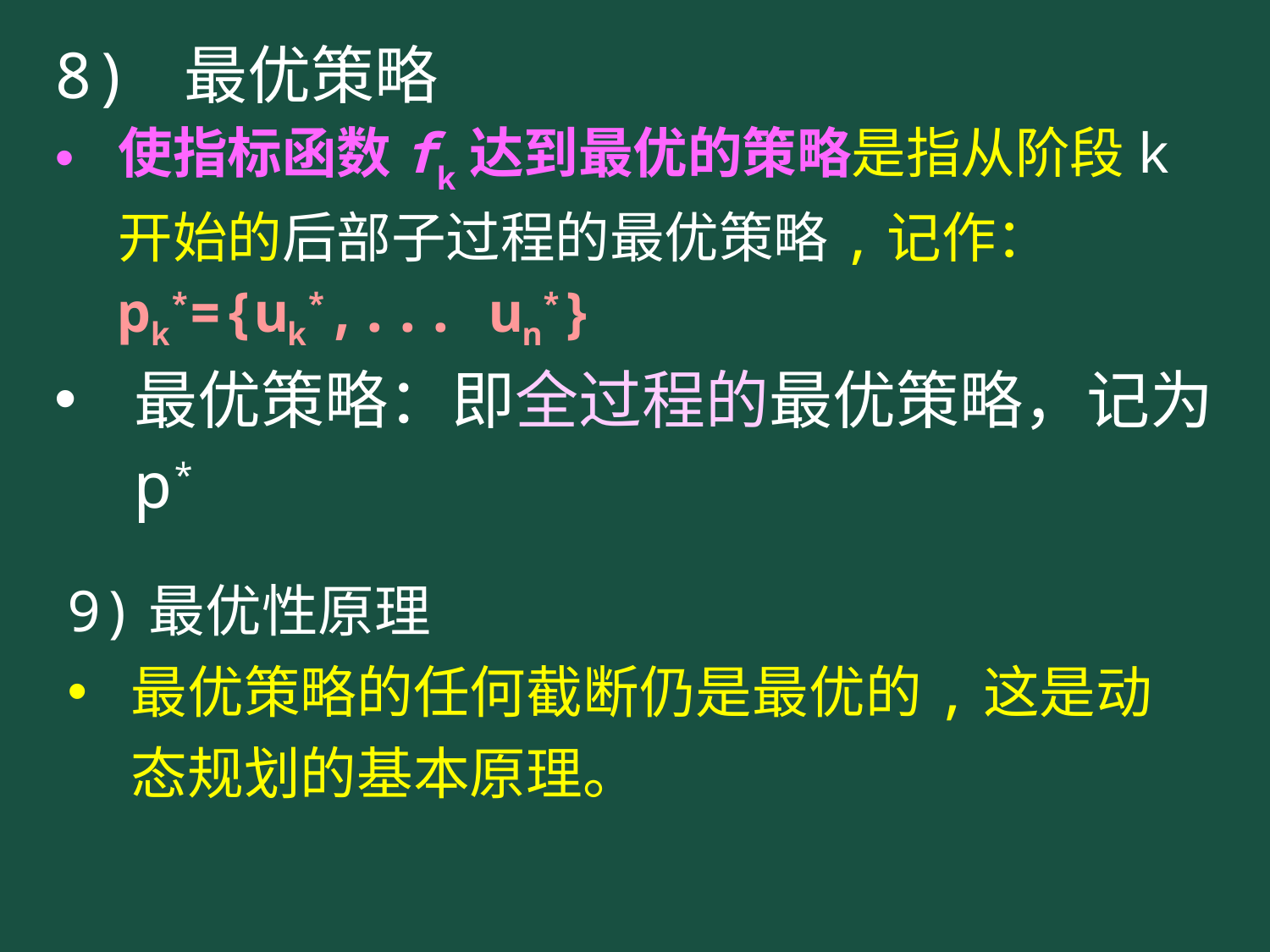

8) 最优策略
使指标函数fk达到最优的策略是指从阶段k开始的后部子过程的最优策略,记作： pk*={uk*,... un*}
最优策略：即全过程的最优策略，记为p*
9)最优性原理
最优策略的任何截断仍是最优的,这是动态规划的基本原理。